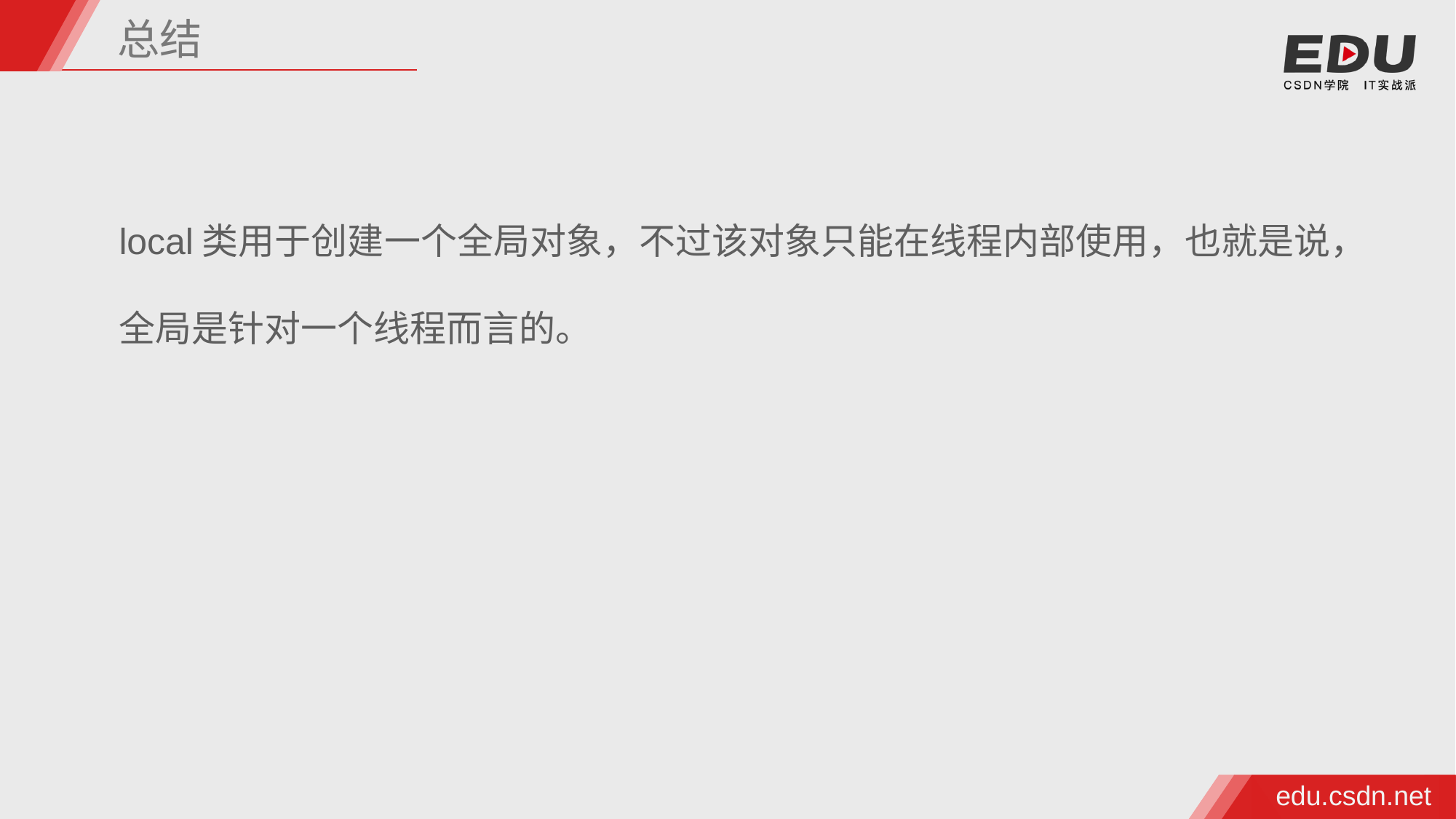

总结
local类用于创建一个全局对象，不过该对象只能在线程内部使用，也就是说，
全局是针对一个线程而言的。
edu.csdn.net